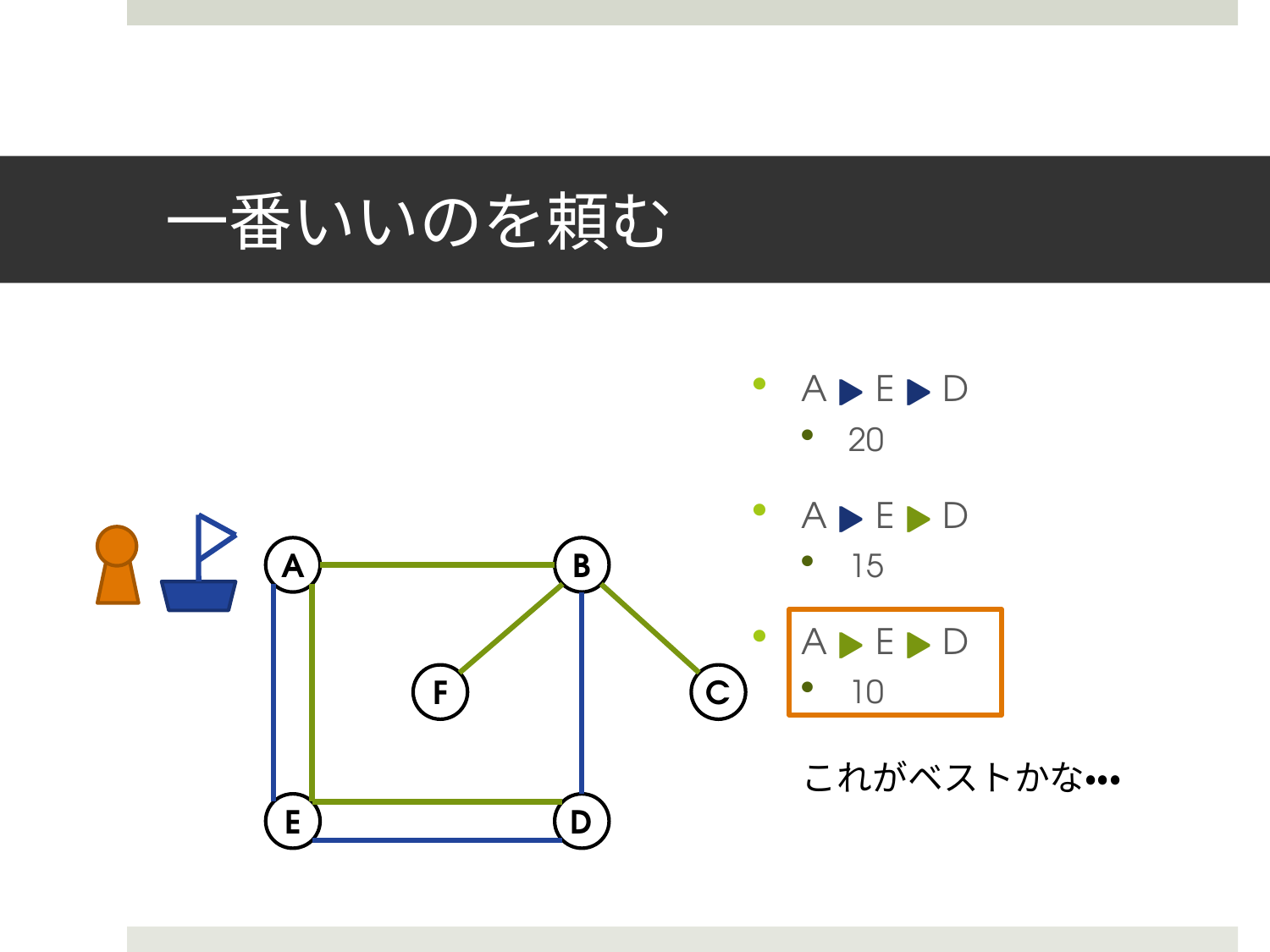

# 一番いいのを頼む
A ▶ E ▶ D
20
A ▶ E ▶ D
15
A ▶ E ▶ D
10

A
B
F
C
E
D

これがベストかな・・・